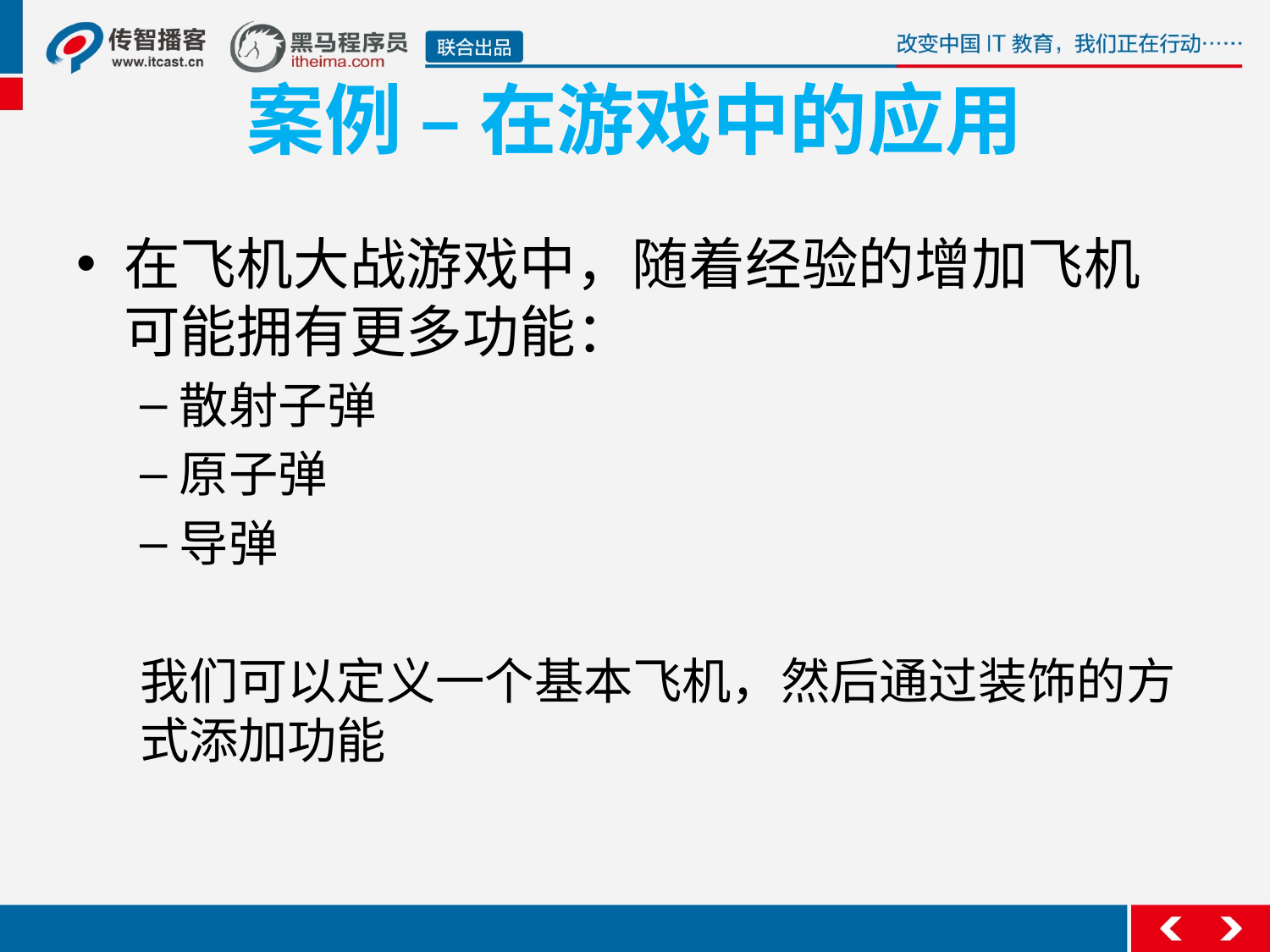

# 案例 – 在游戏中的应用
在飞机大战游戏中，随着经验的增加飞机可能拥有更多功能：
散射子弹
原子弹
导弹

我们可以定义一个基本飞机，然后通过装饰的方式添加功能